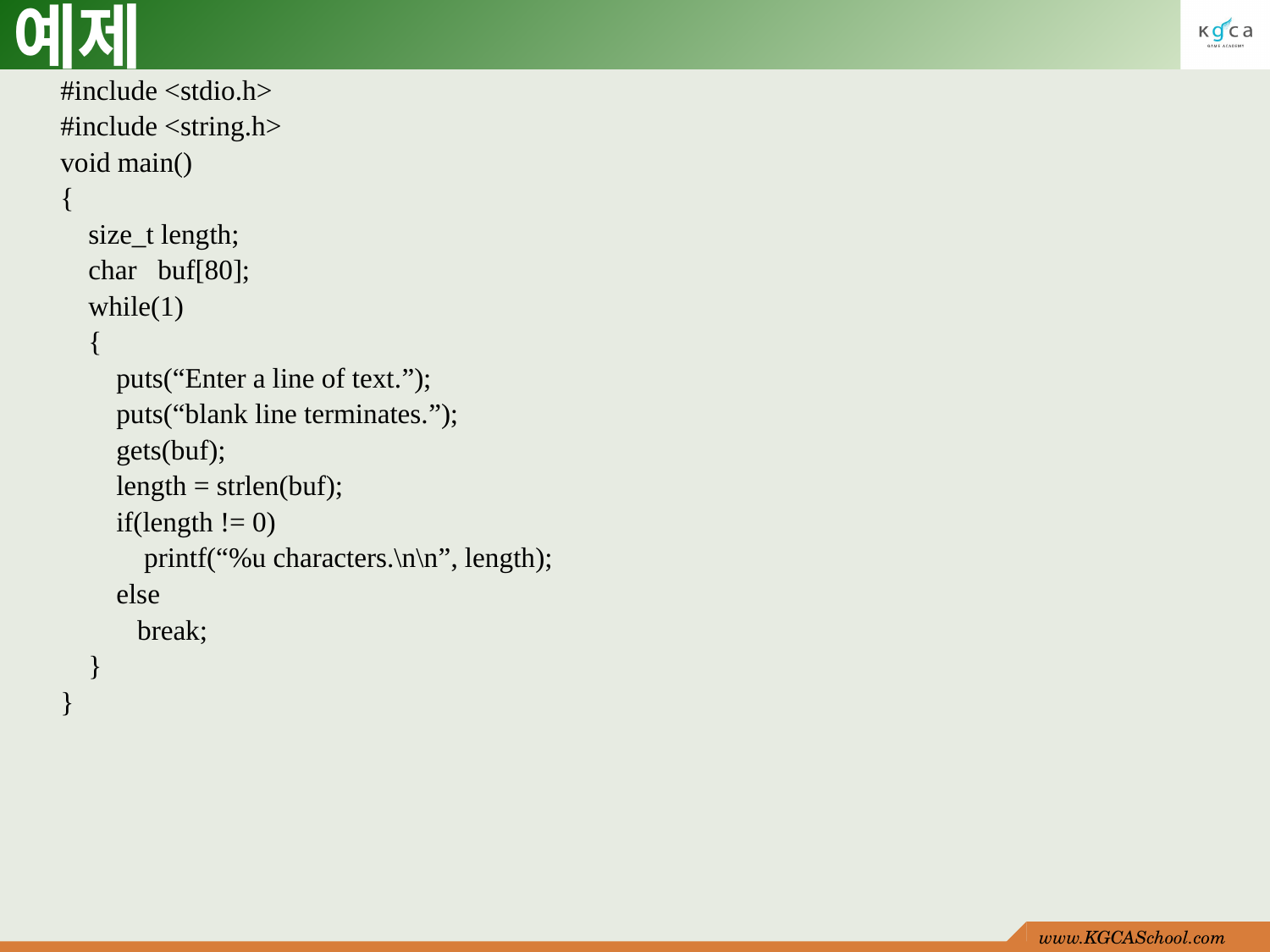

# 예제
#include <stdio.h>
#include <string.h>
void main()
{
    size_t length;
    char   buf[80];
    while(1)
    {
        puts(“Enter a line of text.”);
        puts(“blank line terminates.”);
        gets(buf);
        length = strlen(buf);
        if(length != 0)
            printf(“%u characters.\n\n”, length);
        else
           break;
    }
}